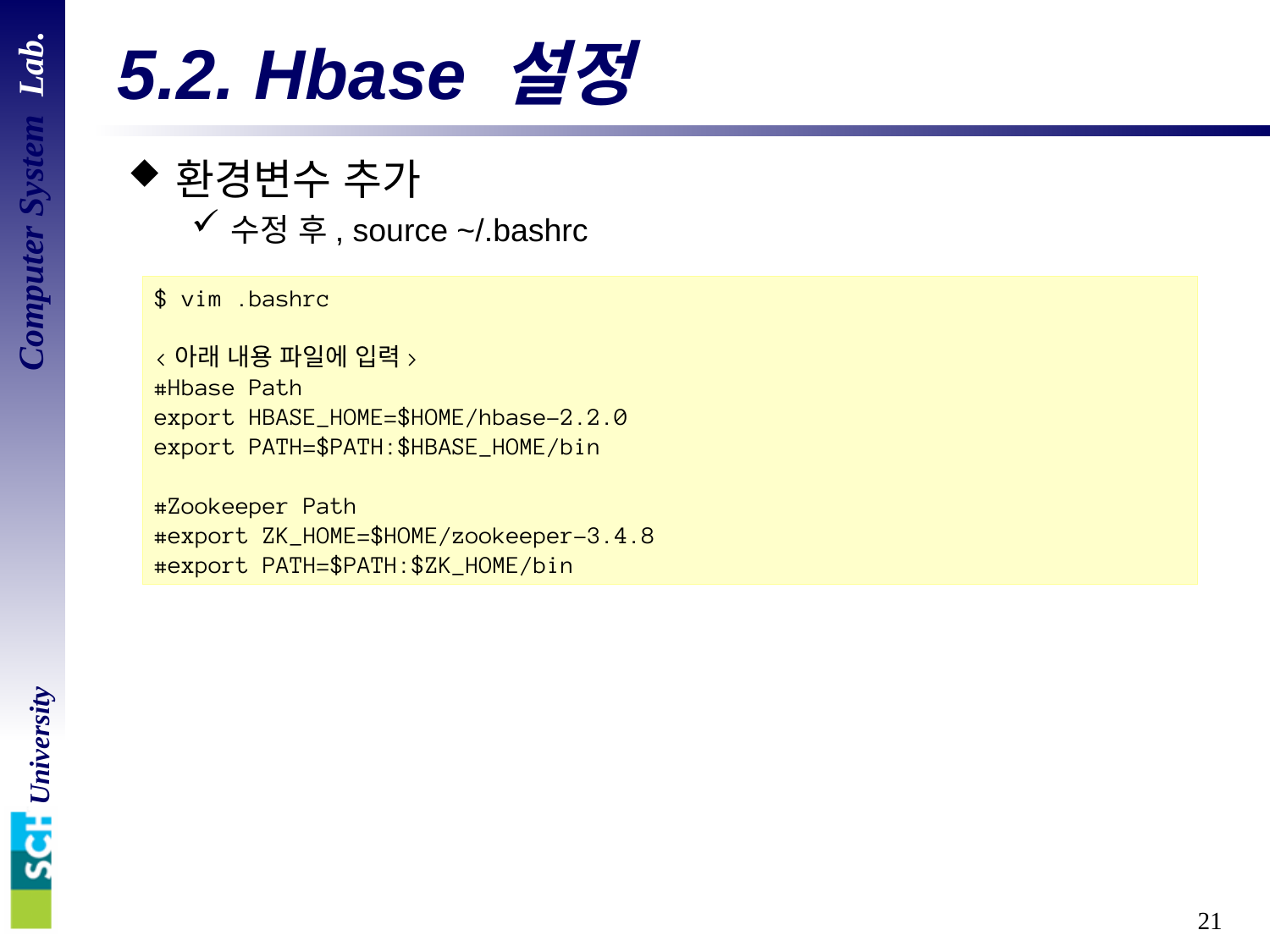

# 5.2. Hbase 설정
환경변수 추가
수정 후, source ~/.bashrc

$ vim .bashrc

<아래 내용 파일에 입력>
#Hbase Path
export HBASE_HOME=$HOME/hbase-2.2.0
export PATH=$PATH:$HBASE_HOME/bin

#Zookeeper Path
#export ZK_HOME=$HOME/zookeeper-3.4.8
#export PATH=$PATH:$ZK_HOME/bin